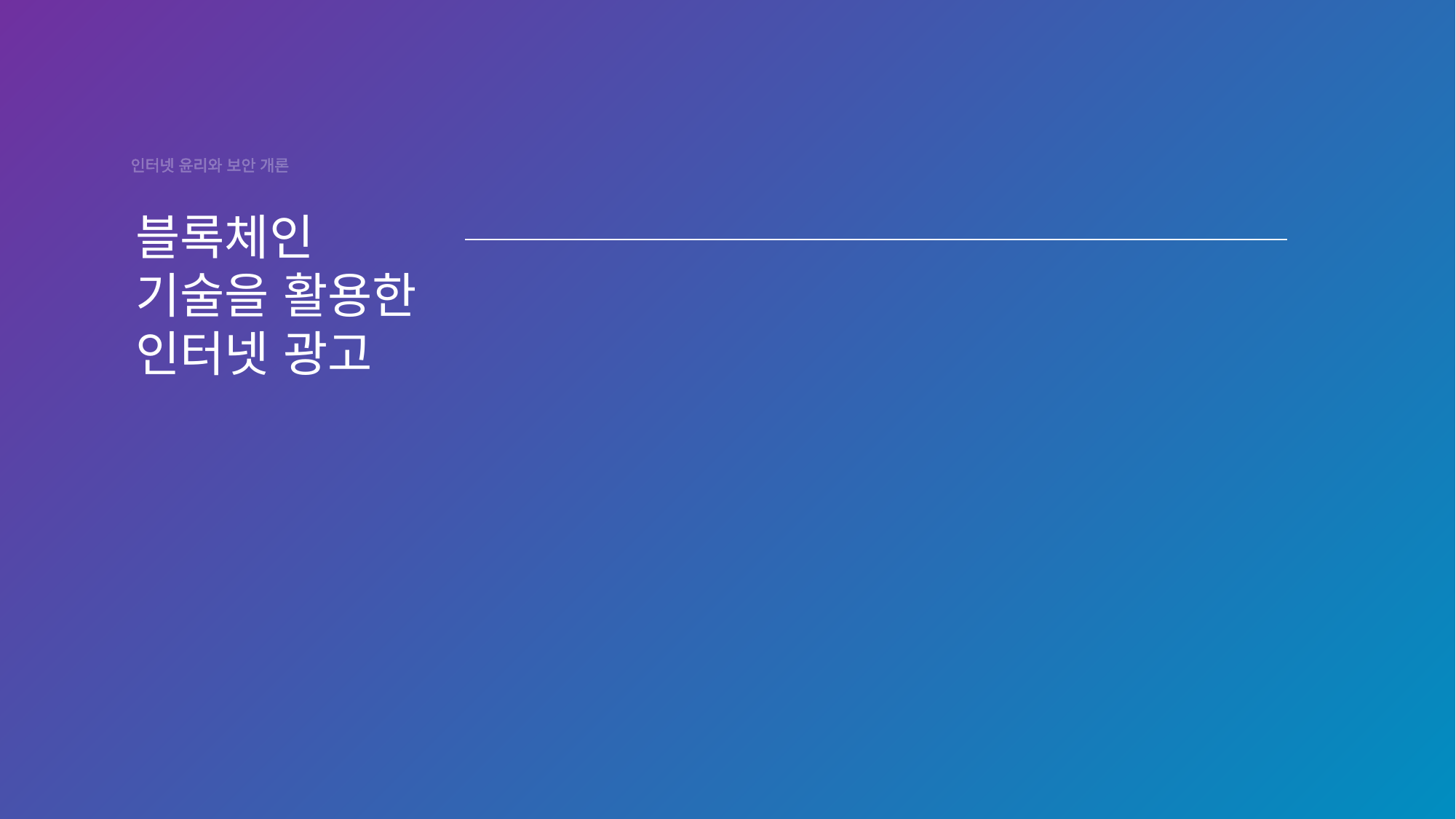

인터넷 윤리와 보안 개론
블록체인
기술을 활용한
인터넷 광고
블록체인이란?
1.
2.
현 인터넷 광고의 문제점
3.
인터넷 광고에서 블록체인의 활용